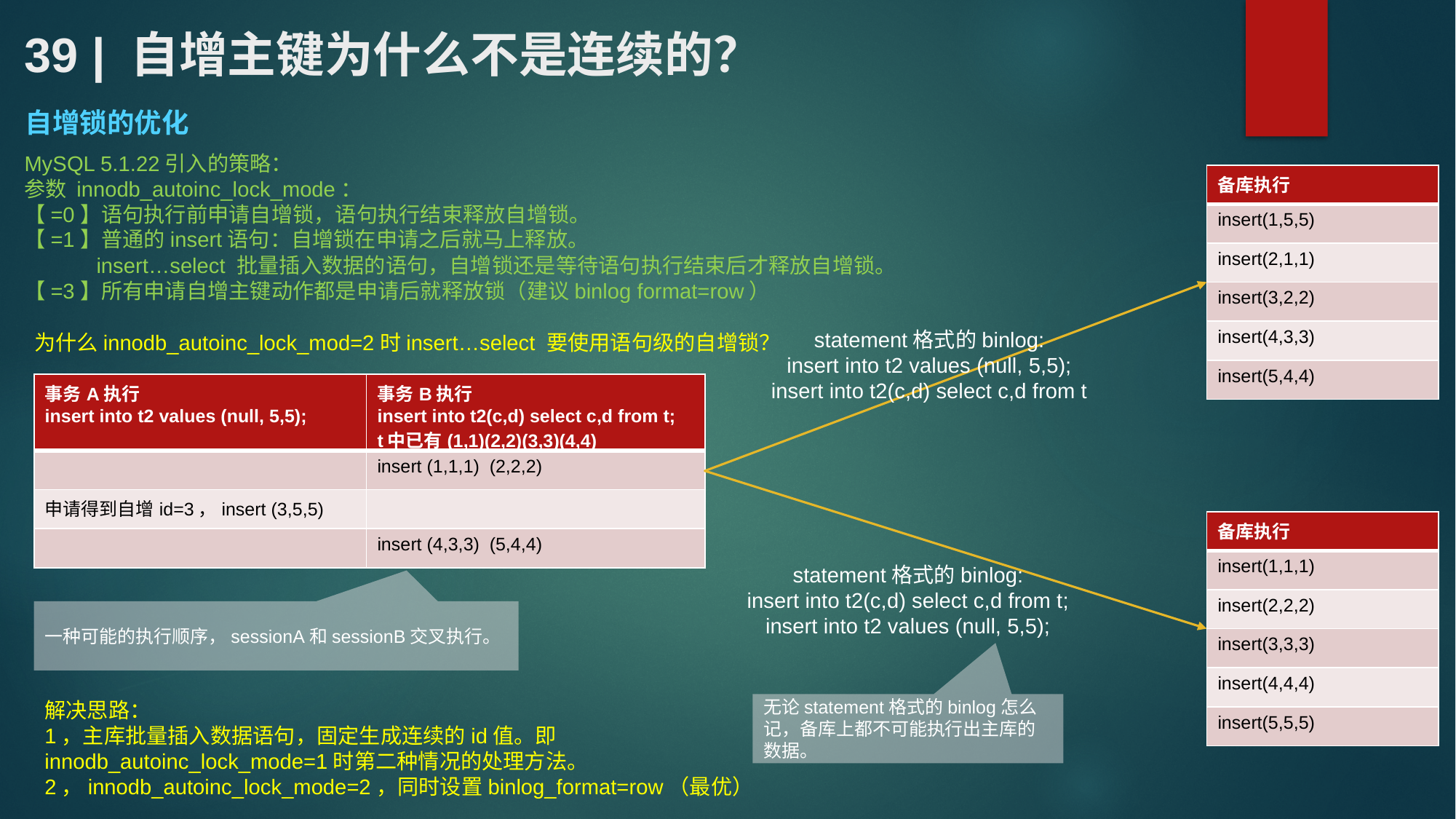

# 39 | 自增主键为什么不是连续的？
自增锁的优化
MySQL 5.1.22引入的策略：
参数 innodb_autoinc_lock_mode：
【=0】语句执行前申请自增锁，语句执行结束释放自增锁。
【=1】普通的insert语句：自增锁在申请之后就马上释放。
            insert…select 批量插入数据的语句，自增锁还是等待语句执行结束后才释放自增锁。
【=3】所有申请自增主键动作都是申请后就释放锁（建议binlog format=row）
| 备库执行 |
| --- |
| insert(1,5,5) |
| insert(2,1,1) |
| insert(3,2,2) |
| insert(4,3,3) |
| insert(5,4,4) |
statement格式的binlog:
insert into t2 values (null, 5,5);
insert into t2(c,d) select c,d from t

为什么innodb_autoinc_lock_mod=2时insert…select 要使用语句级的自增锁？
| 事务A执行 insert into t2 values (null, 5,5); | 事务B执行 insert into t2(c,d) select c,d from t; t中已有(1,1)(2,2)(3,3)(4,4) |
| --- | --- |
|  | insert (1,1,1) (2,2,2) |
| 申请得到自增id=3，insert (3,5,5) |  |
|  | insert (4,3,3) (5,4,4) |
| 备库执行 |
| --- |
| insert(1,1,1) |
| insert(2,2,2) |
| insert(3,3,3) |
| insert(4,4,4) |
| insert(5,5,5) |
statement格式的binlog:
insert into t2(c,d) select c,d from t;
insert into t2 values (null, 5,5);

一种可能的执行顺序，sessionA和sessionB交叉执行。
解决思路：
1，主库批量插入数据语句，固定生成连续的id值。即innodb_autoinc_lock_mode=1时第二种情况的处理方法。
2，innodb_autoinc_lock_mode=2，同时设置binlog_format=row（最优）
无论statement格式的binlog怎么记，备库上都不可能执行出主库的数据。